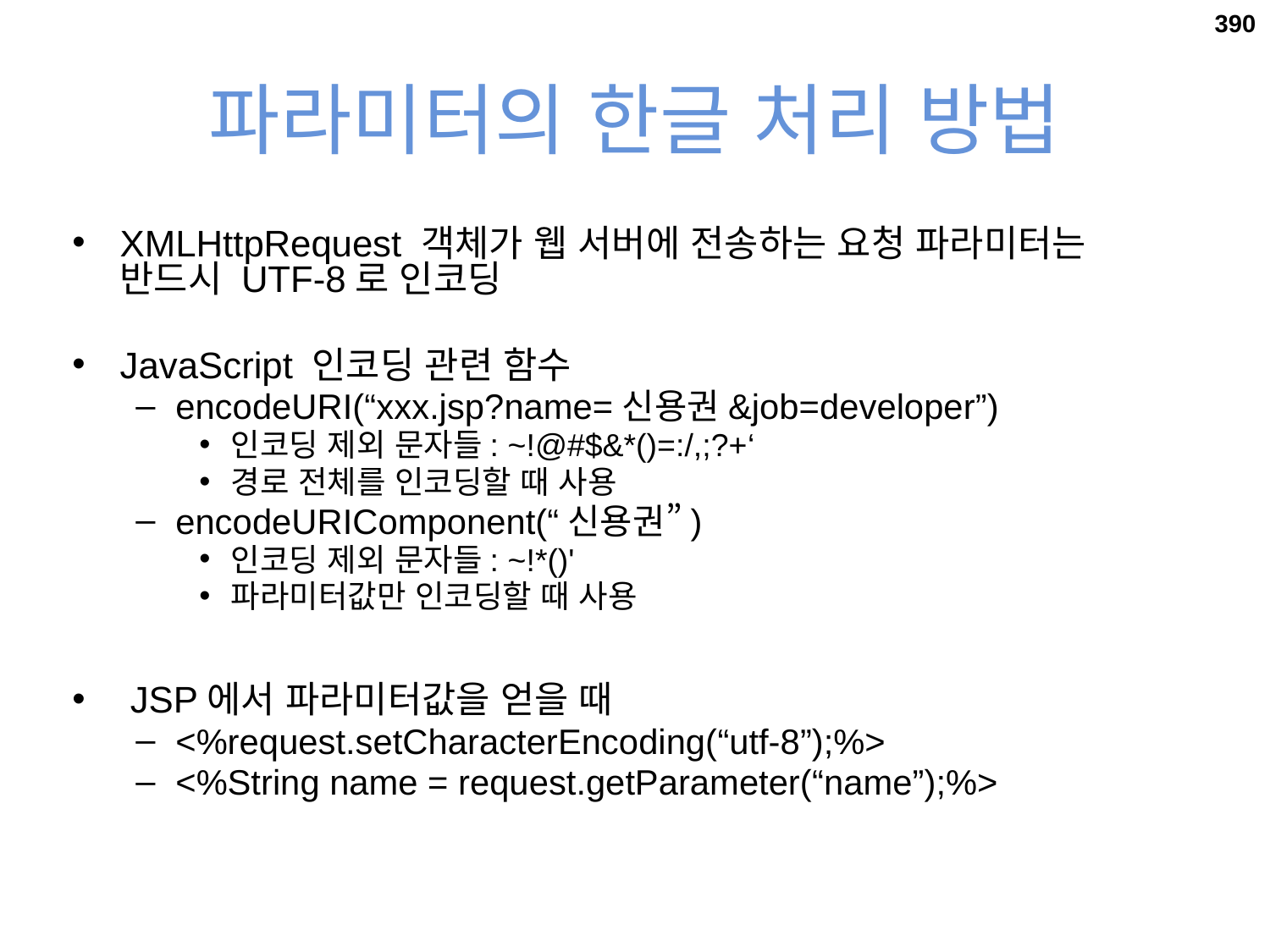

390
# 파라미터의 한글 처리 방법
XMLHttpRequest 객체가 웹 서버에 전송하는 요청 파라미터는 반드시 UTF-8로 인코딩

JavaScript 인코딩 관련 함수
encodeURI(“xxx.jsp?name=신용권&job=developer”)
인코딩 제외 문자들: ~!@#$&*()=:/,;?+‘
경로 전체를 인코딩할 때 사용
encodeURIComponent(“신용권”)
인코딩 제외 문자들: ~!*()'
파라미터값만 인코딩할 때 사용

 JSP에서 파라미터값을 얻을 때
<%request.setCharacterEncoding(“utf-8”);%>
<%String name = request.getParameter(“name”);%>